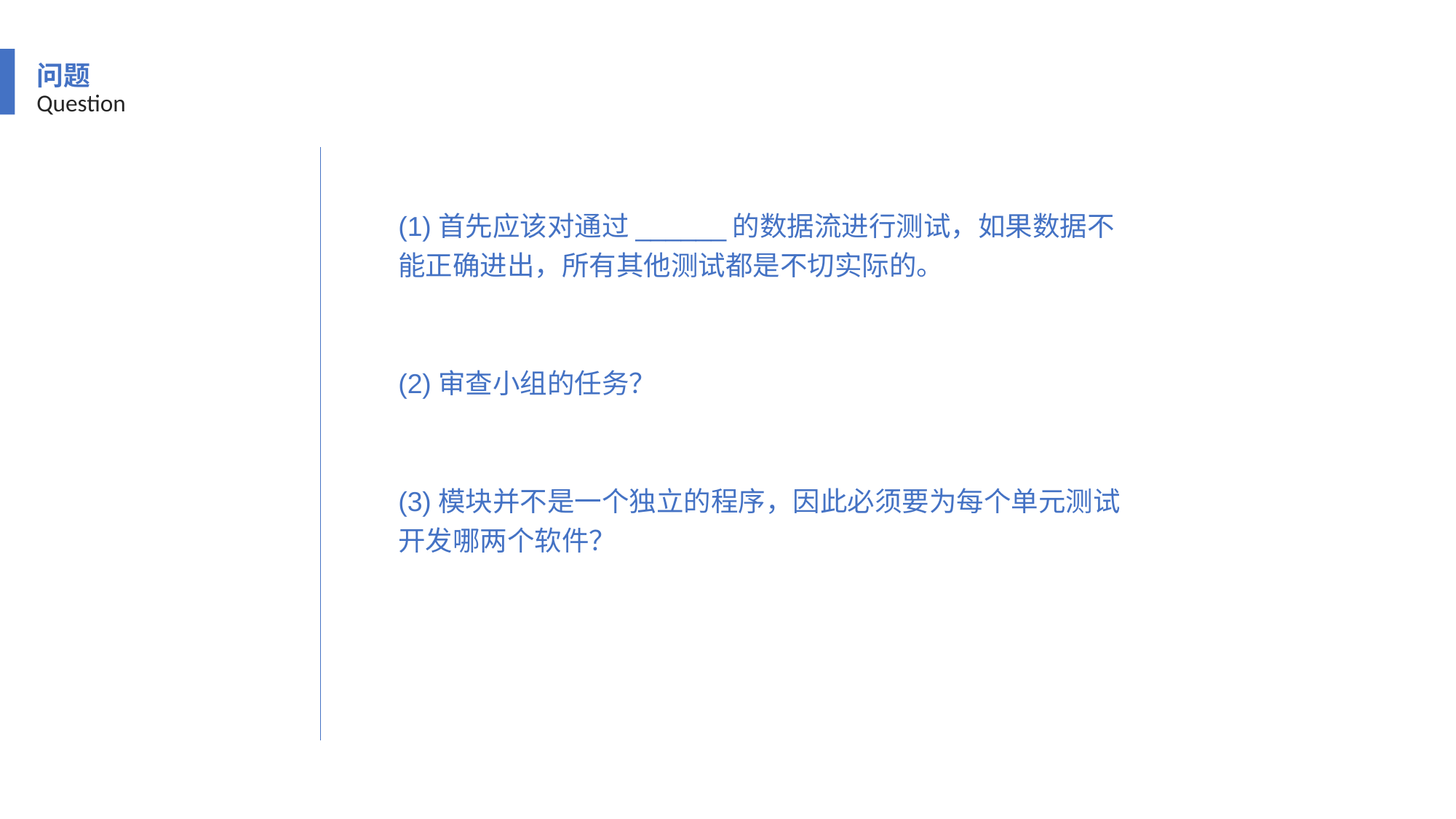

问题
Question
(1)首先应该对通过______的数据流进行测试，如果数据不能正确进出，所有其他测试都是不切实际的。

(2)审查小组的任务？

(3)模块并不是一个独立的程序，因此必须要为每个单元测试开发哪两个软件？